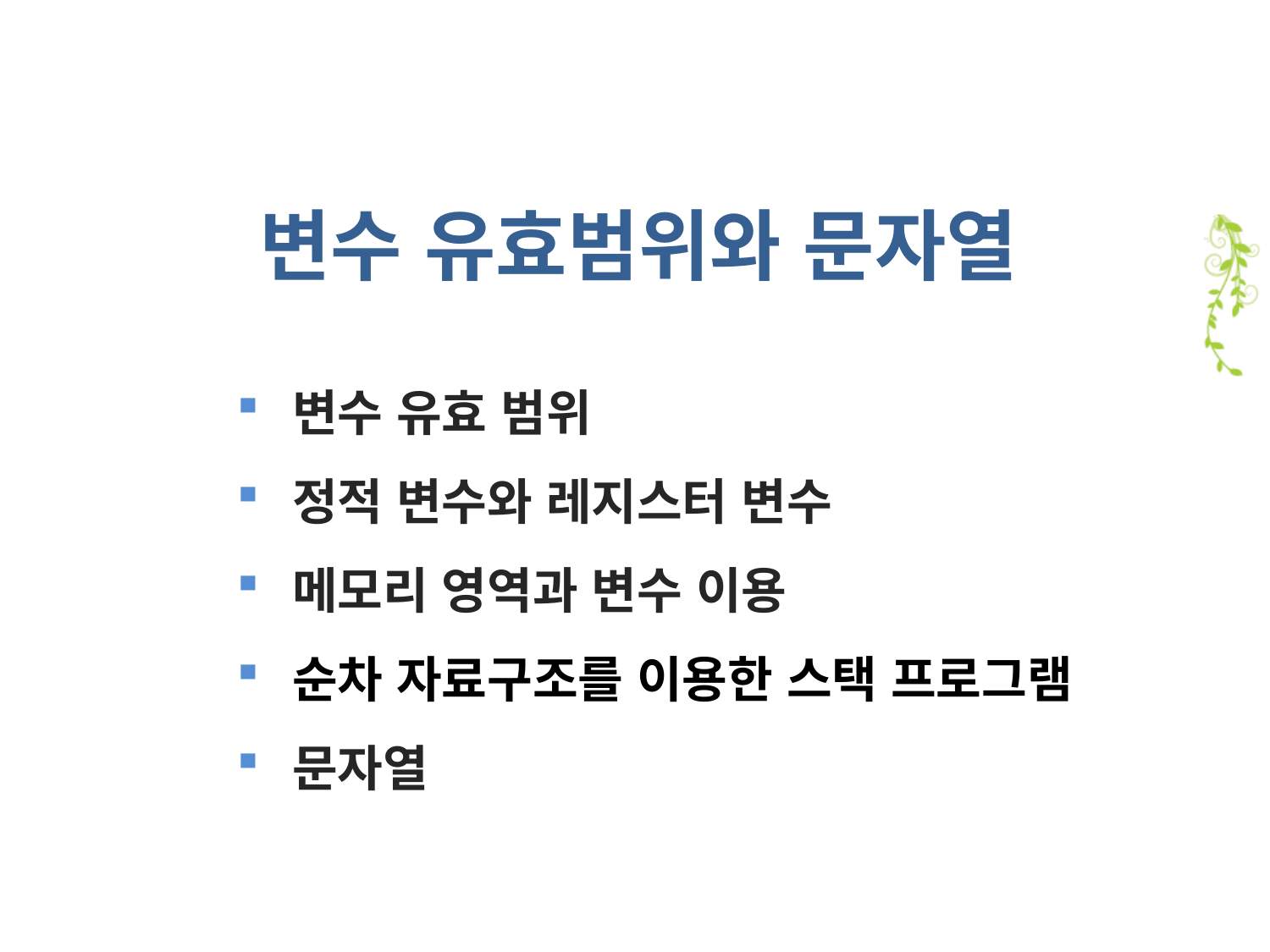

# 변수 유효범위와 문자열
 변수 유효 범위
 정적 변수와 레지스터 변수
 메모리 영역과 변수 이용
 순차 자료구조를 이용한 스택 프로그램
 문자열